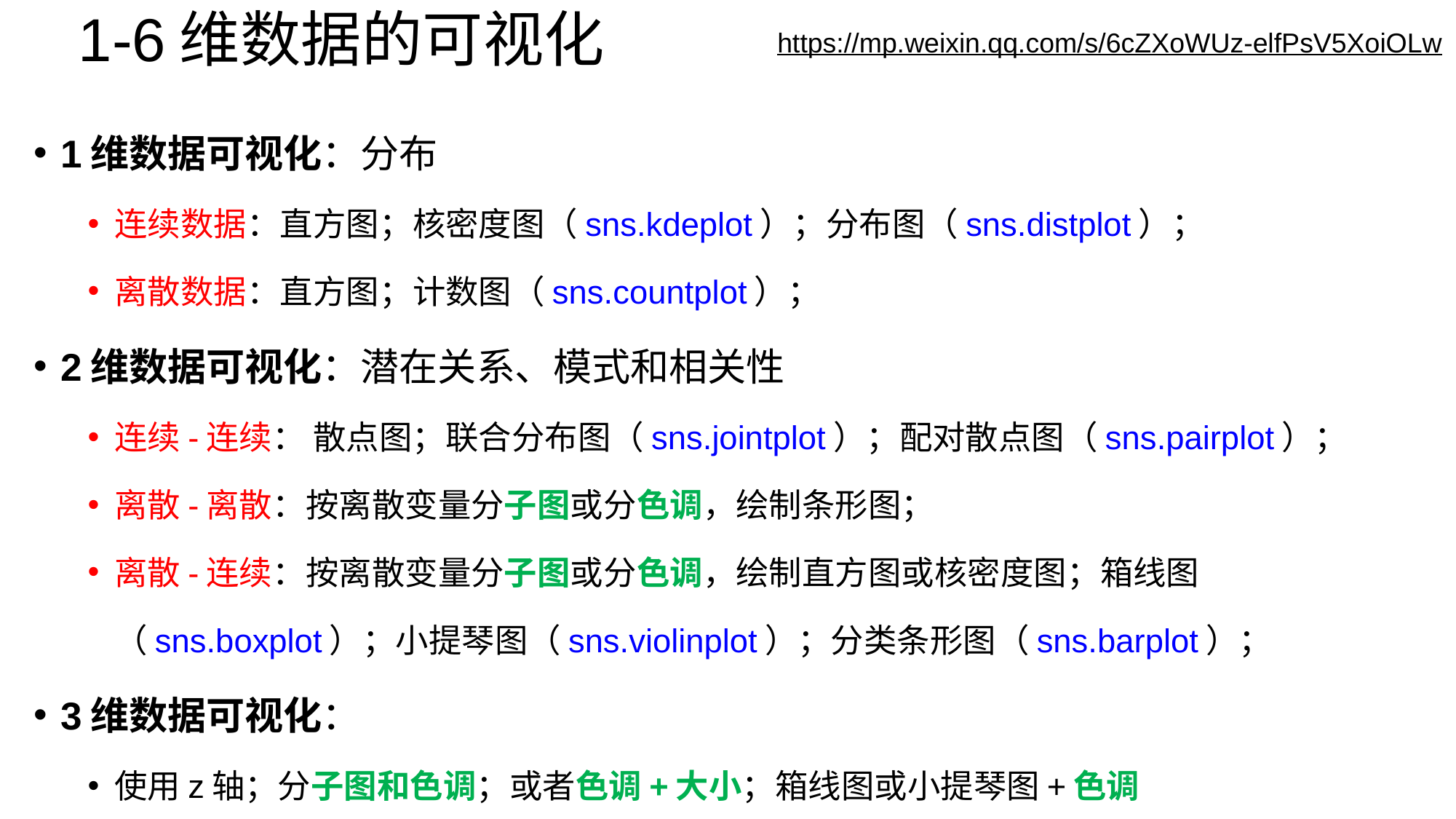

# 1-6维数据的可视化
https://mp.weixin.qq.com/s/6cZXoWUz-elfPsV5XoiOLw
1维数据可视化：分布
连续数据：直方图；核密度图（sns.kdeplot）；分布图（sns.distplot）；
离散数据：直方图；计数图（sns.countplot）；
2维数据可视化：潜在关系、模式和相关性
连续-连续： 散点图；联合分布图（sns.jointplot）；配对散点图（sns.pairplot）；
离散-离散：按离散变量分子图或分色调，绘制条形图；
离散-连续：按离散变量分子图或分色调，绘制直方图或核密度图；箱线图（sns.boxplot）；小提琴图（sns.violinplot）；分类条形图（sns.barplot）；
3维数据可视化：
使用z轴；分子图和色调；或者色调+大小；箱线图或小提琴图+色调